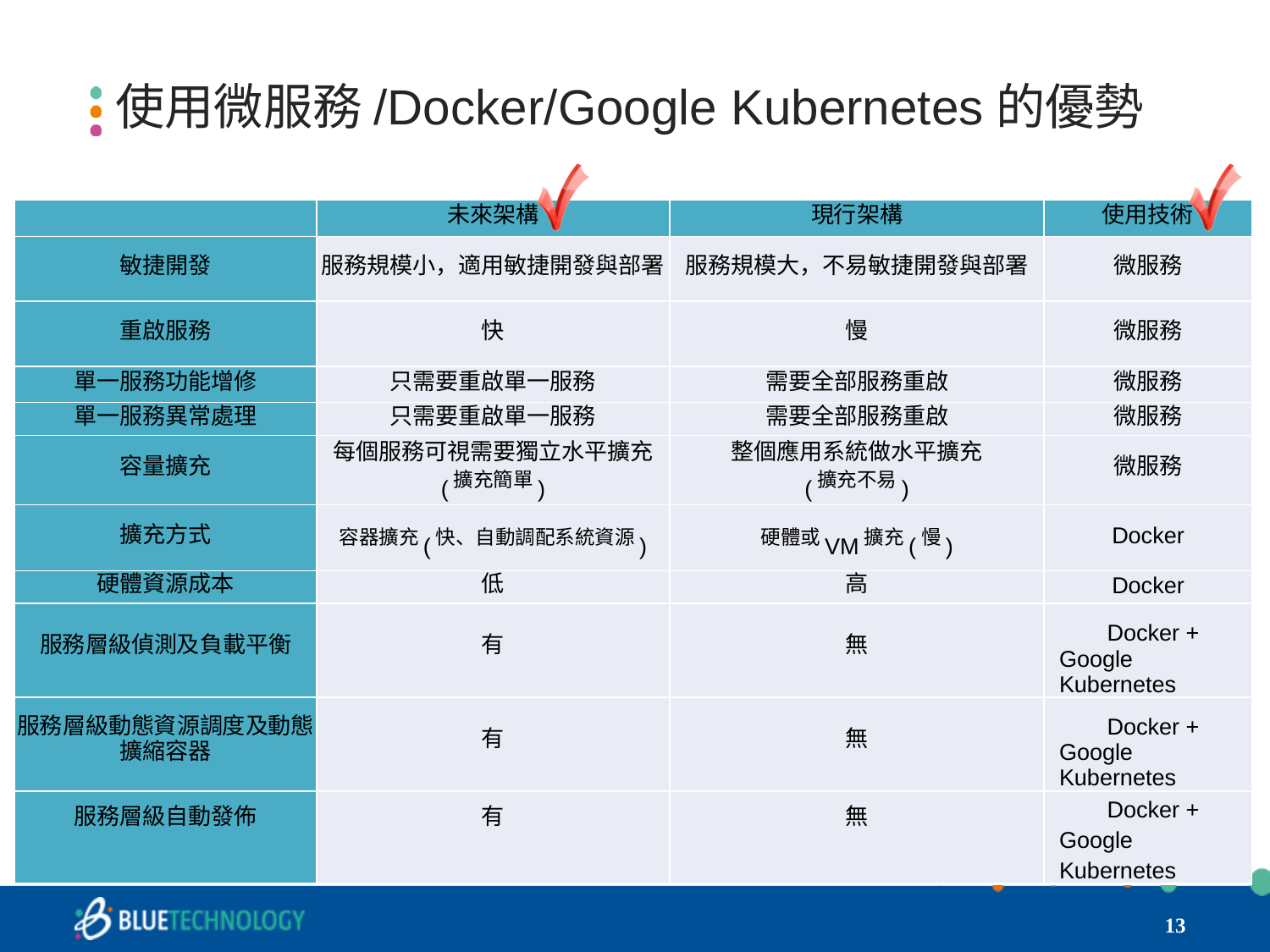

# 使用微服務/Docker/Google Kubernetes的優勢

|  | 未來架構 | 現行架構 | 使用技術 |
| --- | --- | --- | --- |
| 敏捷開發 | 服務規模小，適用敏捷開發與部署 | 服務規模大，不易敏捷開發與部署 | 微服務 |
| 重啟服務 | 快 | 慢 | 微服務 |
| 單一服務功能增修 | 只需要重啟單一服務 | 需要全部服務重啟 | 微服務 |
| 單一服務異常處理 | 只需要重啟單一服務 | 需要全部服務重啟 | 微服務 |
| 容量擴充 | 每個服務可視需要獨立水平擴充 (擴充簡單) | 整個應用系統做水平擴充 (擴充不易) | 微服務 |
| 擴充方式 | 容器擴充(快、自動調配系統資源) | 硬體或VM擴充(慢) | Docker |
| 硬體資源成本 | 低 | 高 | Docker |
| 服務層級偵測及負載平衡 | 有 | 無 | Docker + Google Kubernetes |
| 服務層級動態資源調度及動態 擴縮容器 | 有 | 無 | Docker + Google Kubernetes |
| 服務層級自動發佈 | 有 | 無 | Docker + Google Kubernetes |
13